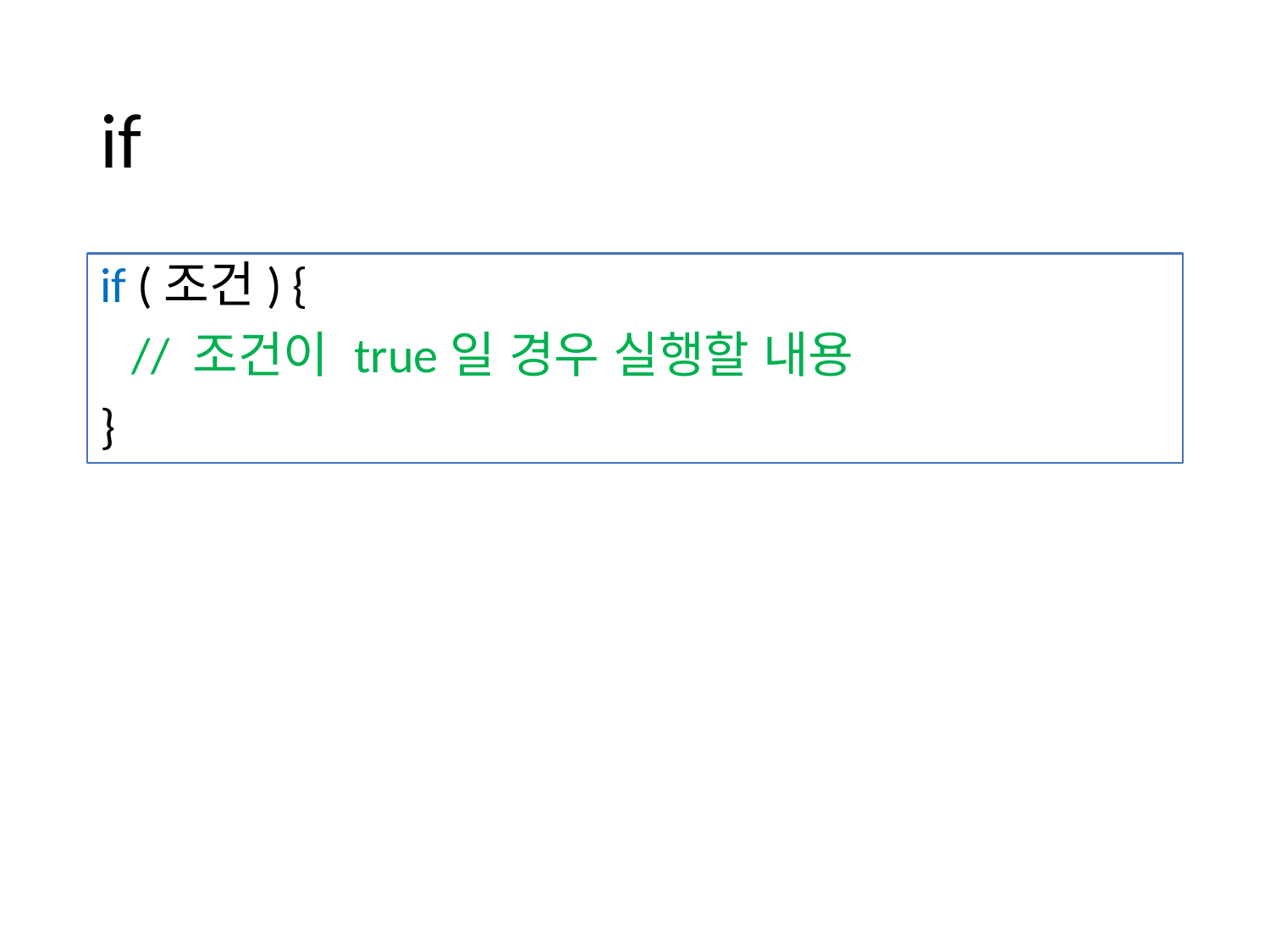

# if
if (조건) {
	// 조건이 true일 경우 실행할 내용
}